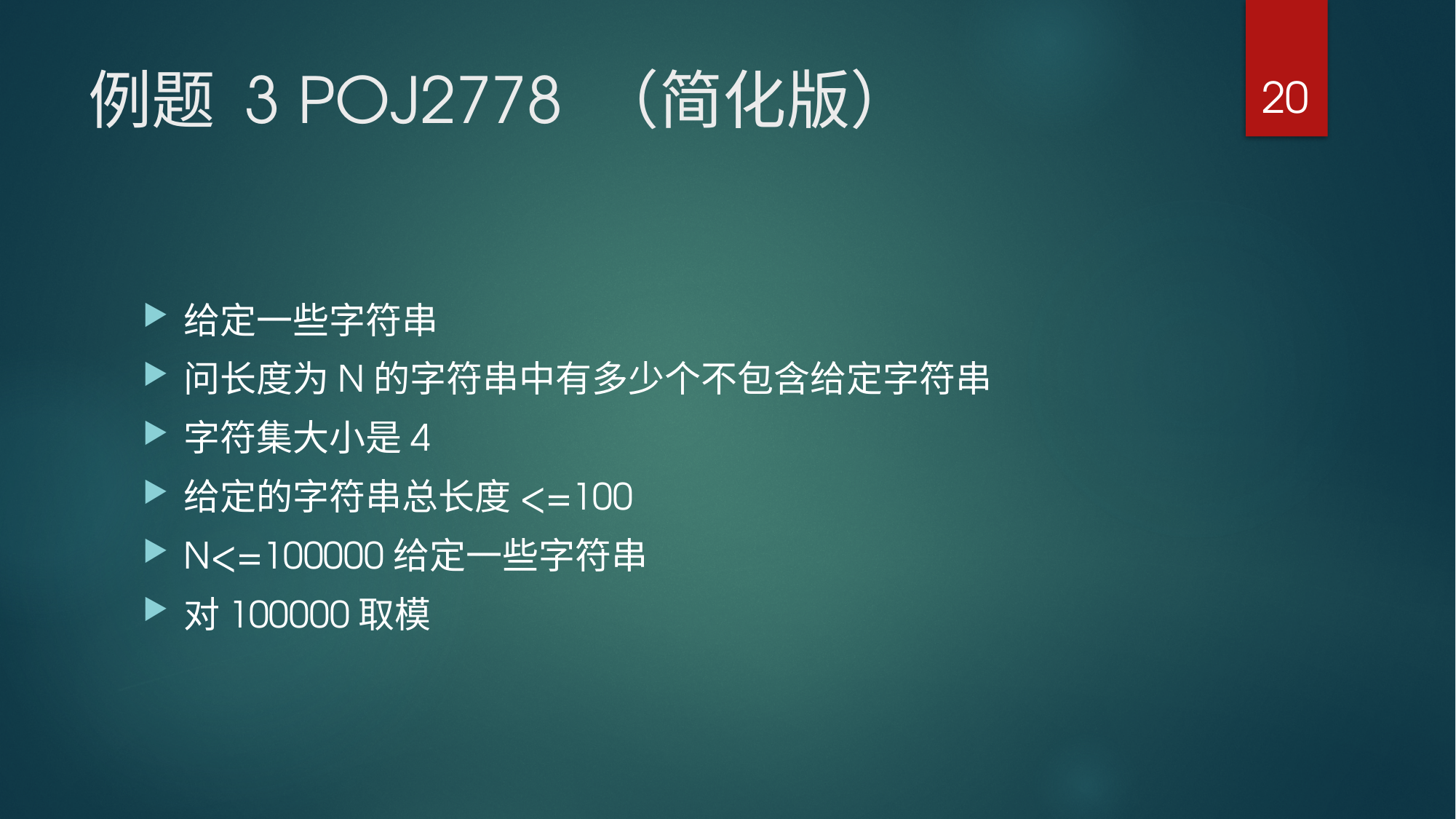

20
# 例题 3 POJ2778 （简化版）
给定一些字符串
问长度为N的字符串中有多少个不包含给定字符串
字符集大小是4
给定的字符串总长度<=100
N<=100000给定一些字符串
对100000取模